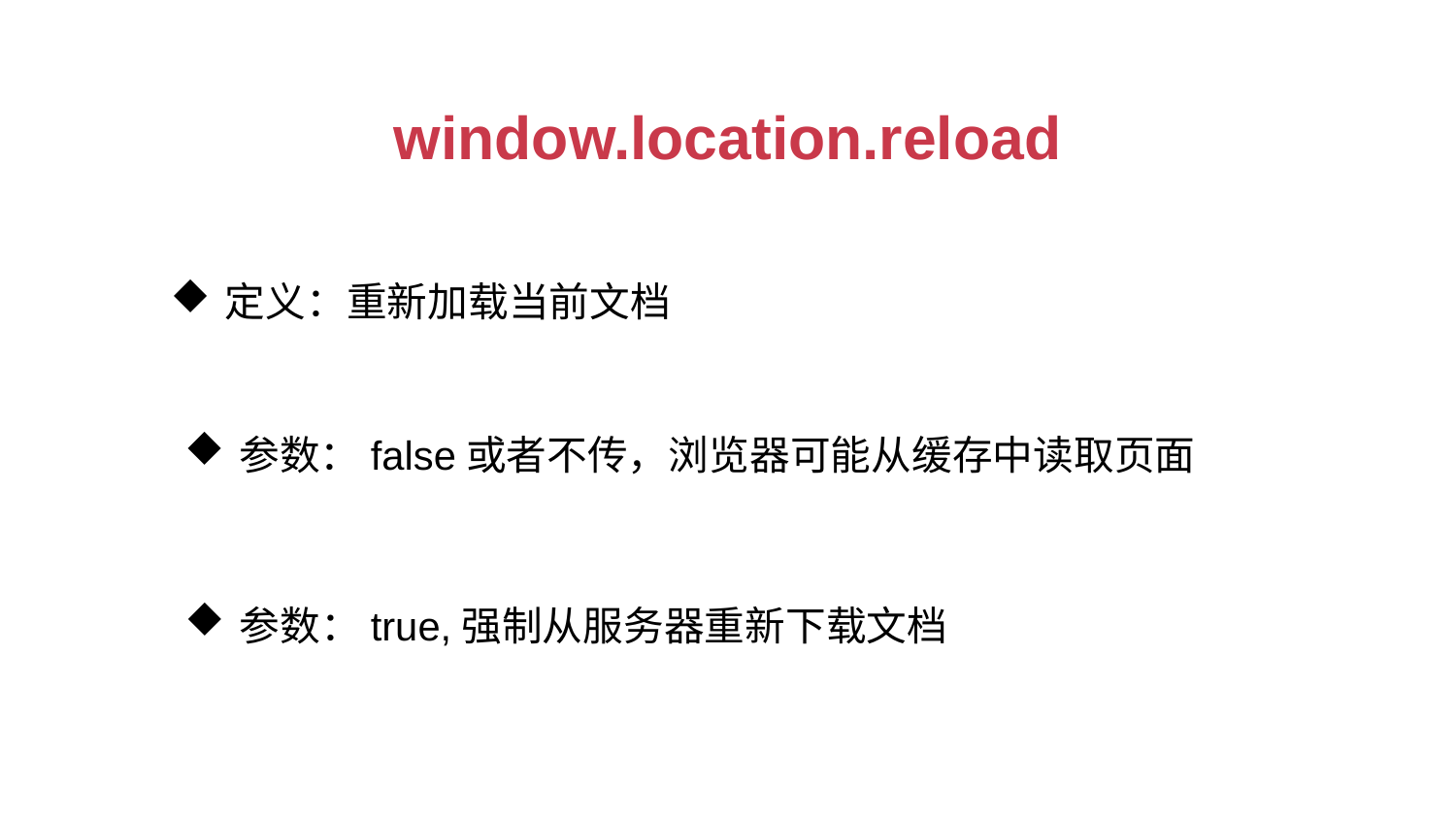

window.location.reload
定义：重新加载当前文档
参数：false或者不传，浏览器可能从缓存中读取页面
参数：true,强制从服务器重新下载文档